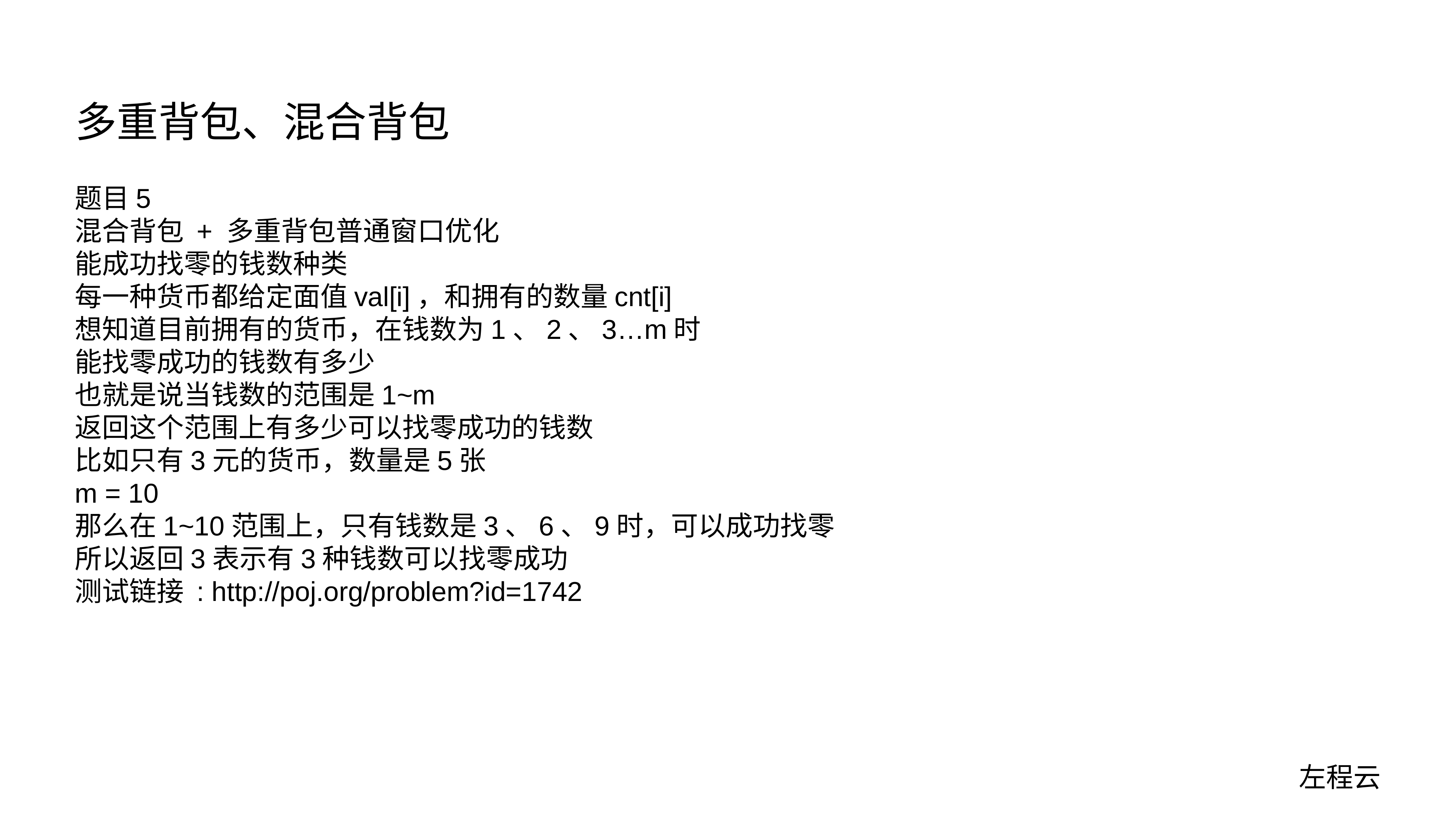

# 多重背包、混合背包
题目5
混合背包 + 多重背包普通窗口优化
能成功找零的钱数种类
每一种货币都给定面值val[i]，和拥有的数量cnt[i]
想知道目前拥有的货币，在钱数为1、2、3…m时
能找零成功的钱数有多少
也就是说当钱数的范围是1~m
返回这个范围上有多少可以找零成功的钱数
比如只有3元的货币，数量是5张
m = 10
那么在1~10范围上，只有钱数是3、6、9时，可以成功找零
所以返回3表示有3种钱数可以找零成功
测试链接 : http://poj.org/problem?id=1742
左程云